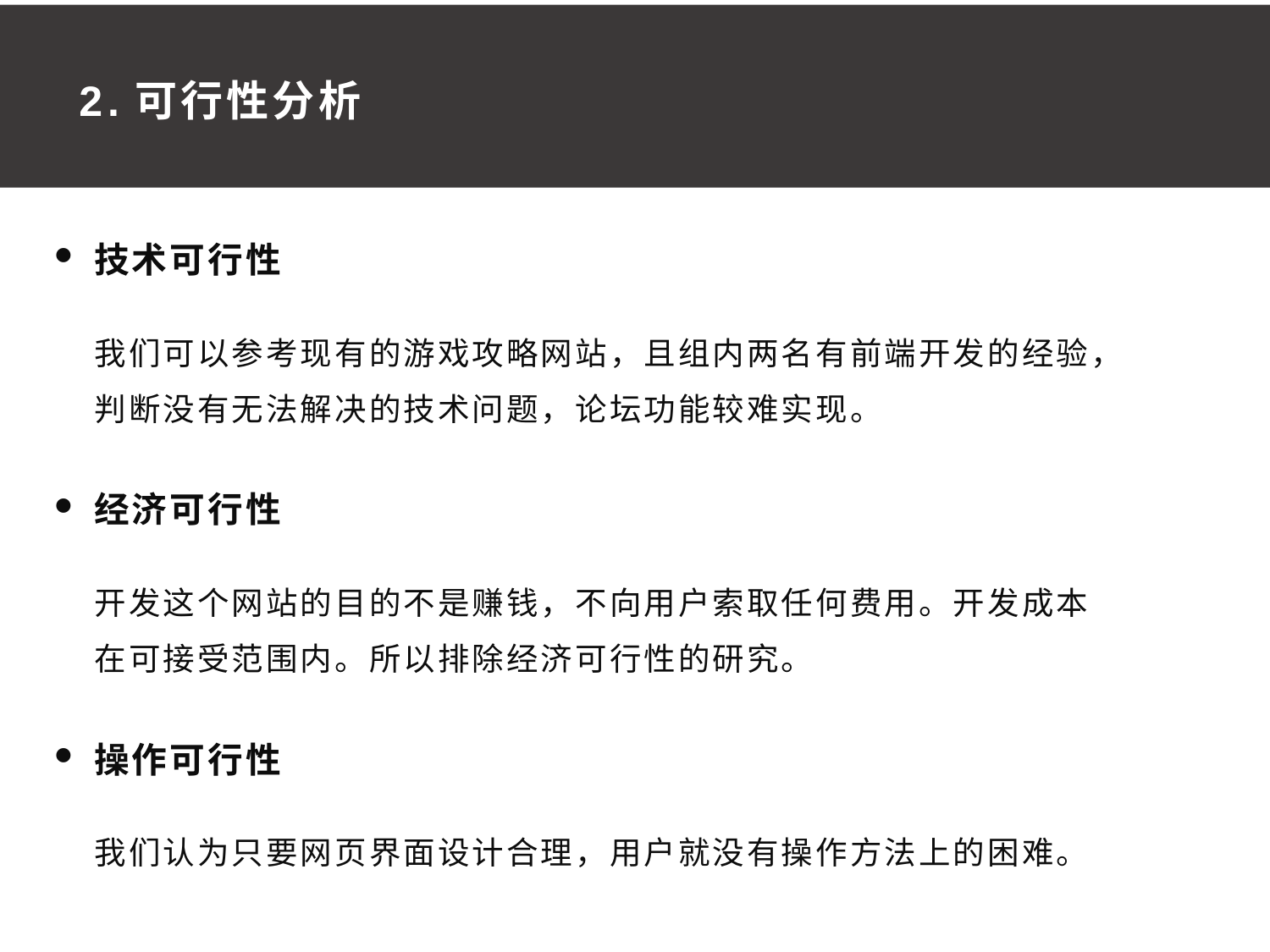

2.可行性分析
技术可行性
我们可以参考现有的游戏攻略网站，且组内两名有前端开发的经验，判断没有无法解决的技术问题，论坛功能较难实现。
经济可行性
开发这个网站的目的不是赚钱，不向用户索取任何费用。开发成本在可接受范围内。所以排除经济可行性的研究。
操作可行性
我们认为只要网页界面设计合理，用户就没有操作方法上的困难。